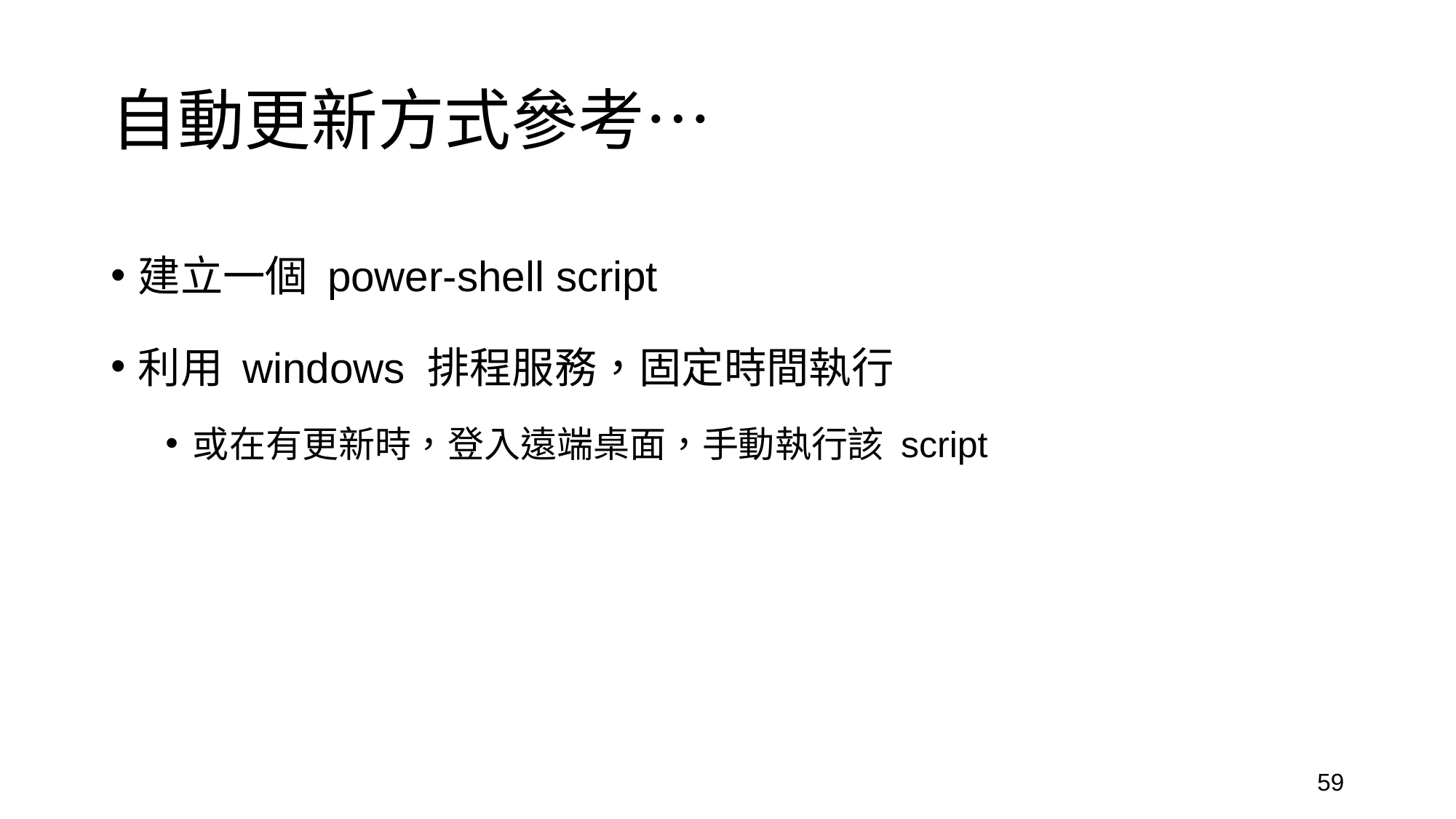

# 自動更新方式參考…
建立一個 power-shell script
利用 windows 排程服務，固定時間執行
或在有更新時，登入遠端桌面，手動執行該 script

59